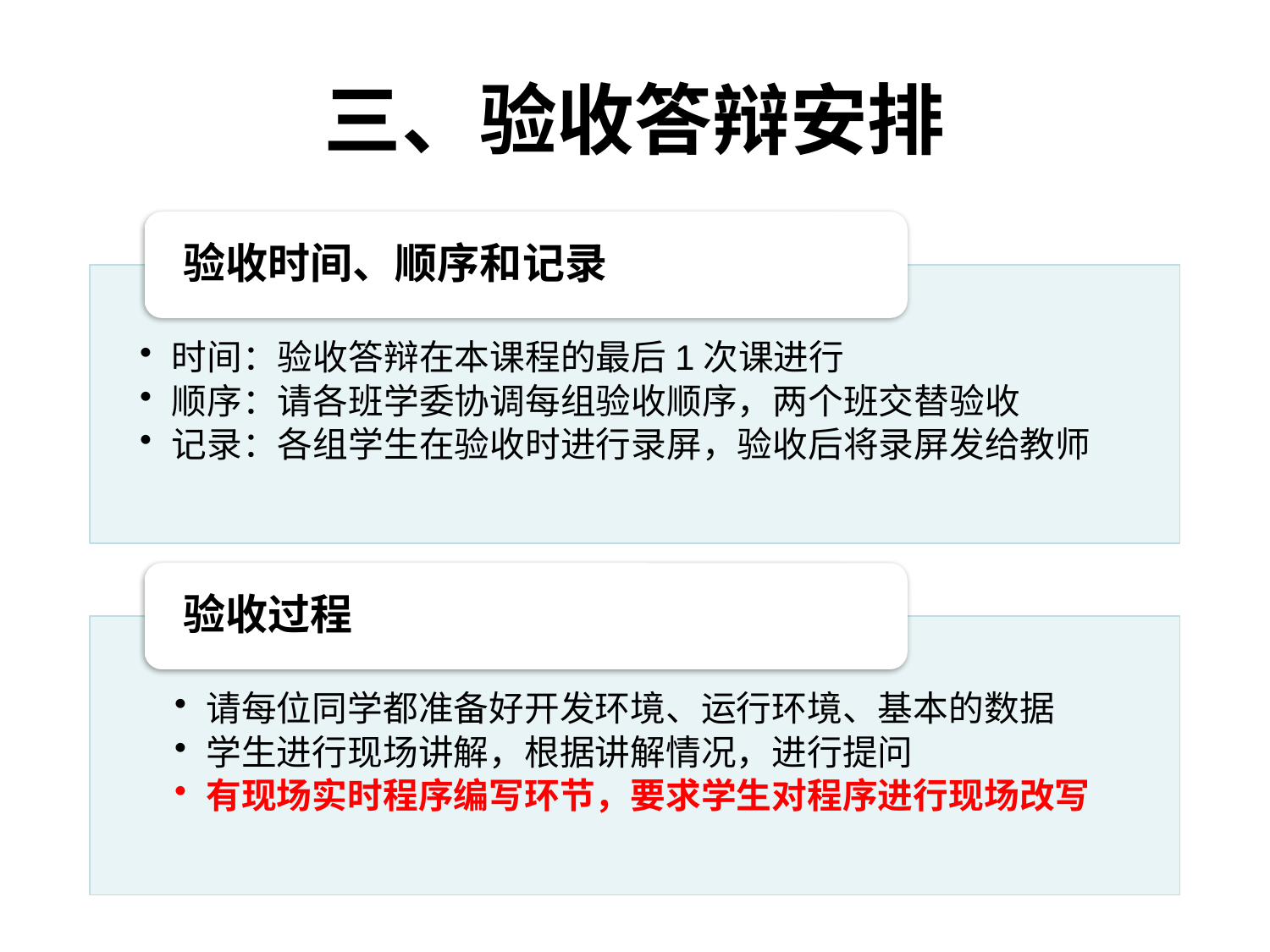

# 三、验收答辩安排
时间：验收答辩在本课程的最后1次课进行
顺序：请各班学委协调每组验收顺序，两个班交替验收
记录：各组学生在验收时进行录屏，验收后将录屏发给教师
验收时间、顺序和记录
请每位同学都准备好开发环境、运行环境、基本的数据
学生进行现场讲解，根据讲解情况，进行提问
有现场实时程序编写环节，要求学生对程序进行现场改写
验收过程